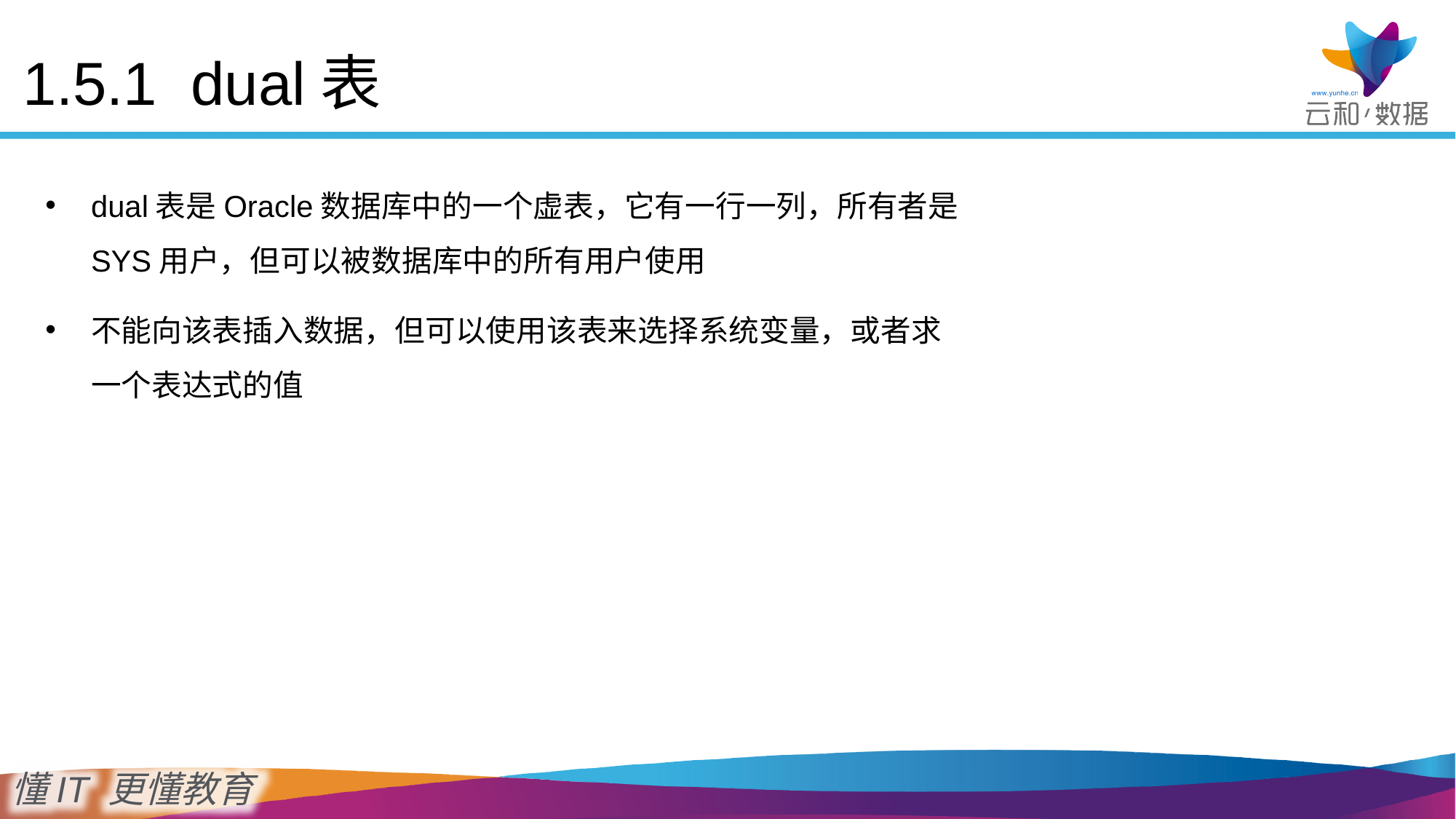

1.5.1  dual表
dual表是Oracle数据库中的一个虚表，它有一行一列，所有者是SYS用户，但可以被数据库中的所有用户使用
不能向该表插入数据，但可以使用该表来选择系统变量，或者求一个表达式的值